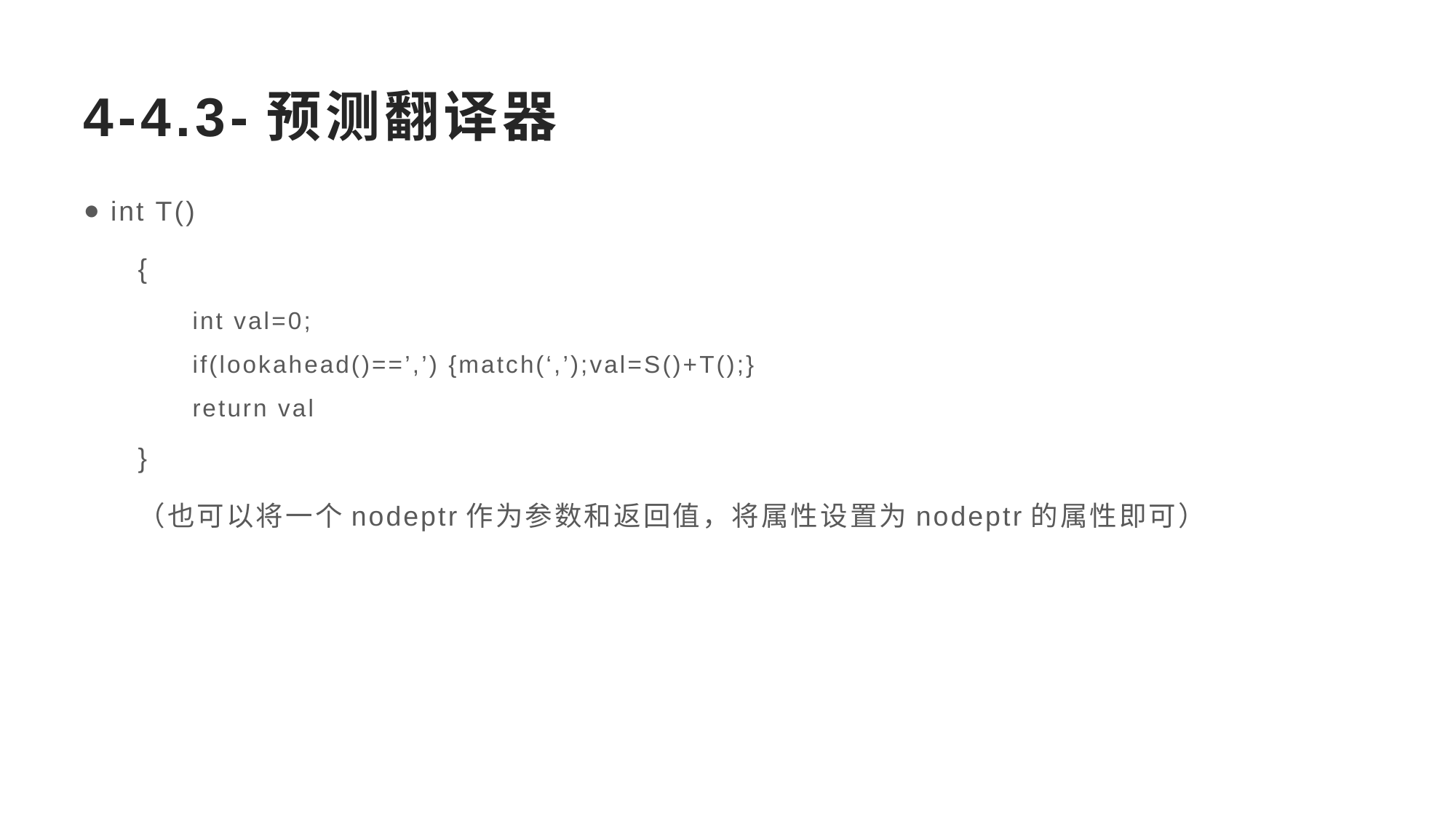

# 4-4.3-预测翻译器
int T()
{
int val=0;
if(lookahead()==’,’) {match(‘,’);val=S()+T();}
return val
}
（也可以将一个nodeptr作为参数和返回值，将属性设置为nodeptr的属性即可）